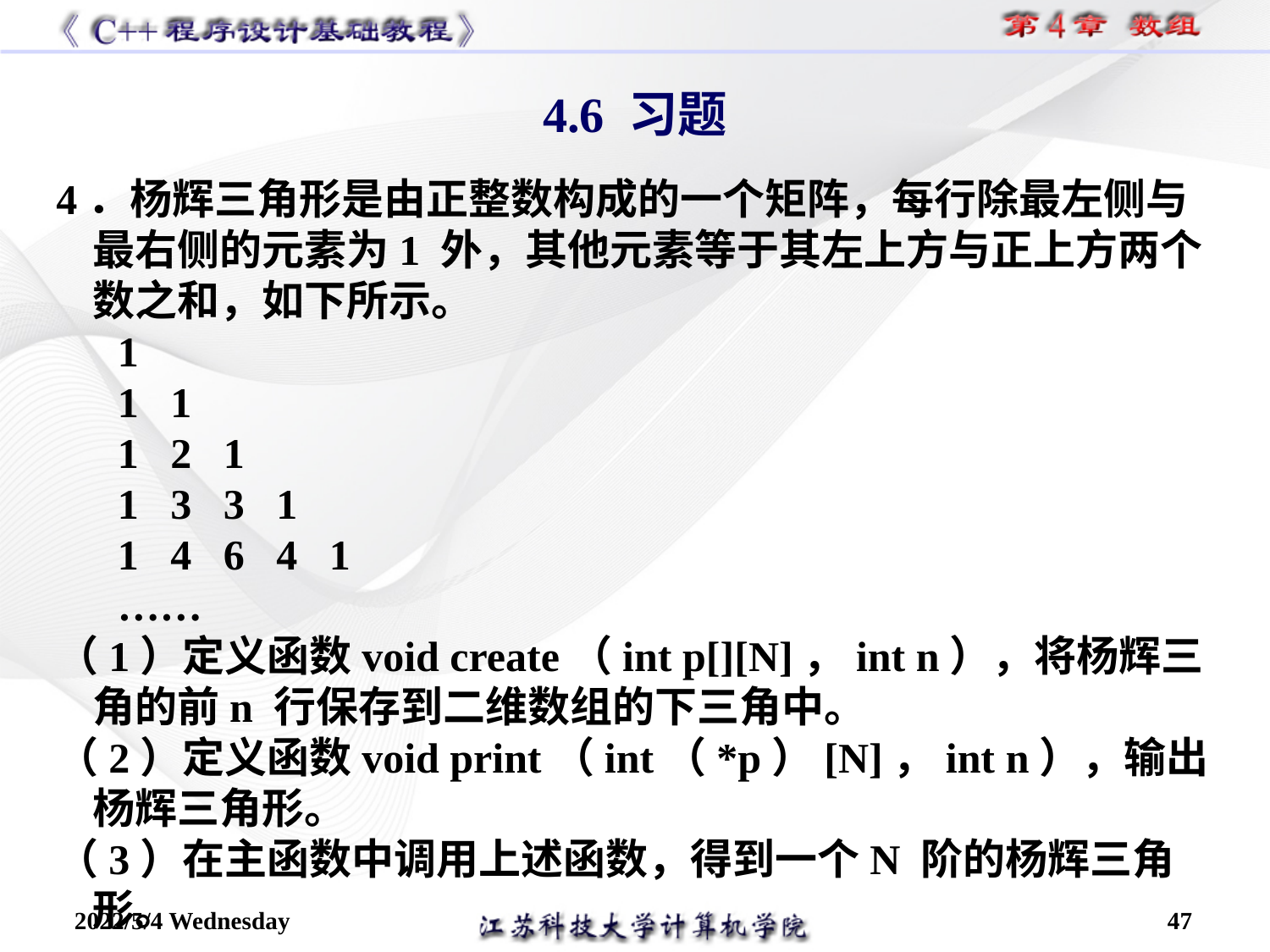

4.6 习题
4．杨辉三角形是由正整数构成的一个矩阵，每行除最左侧与最右侧的元素为1 外，其他元素等于其左上方与正上方两个数之和，如下所示。
1
1   1
1   2   1
1   3   3   1
1   4   6   4   1
……
（1）定义函数void create（int p[][N]，int n），将杨辉三角的前n 行保存到二维数组的下三角中。
（2）定义函数void print（int（*p）[N]，int n），输出杨辉三角形。
（3）在主函数中调用上述函数，得到一个N 阶的杨辉三角形。